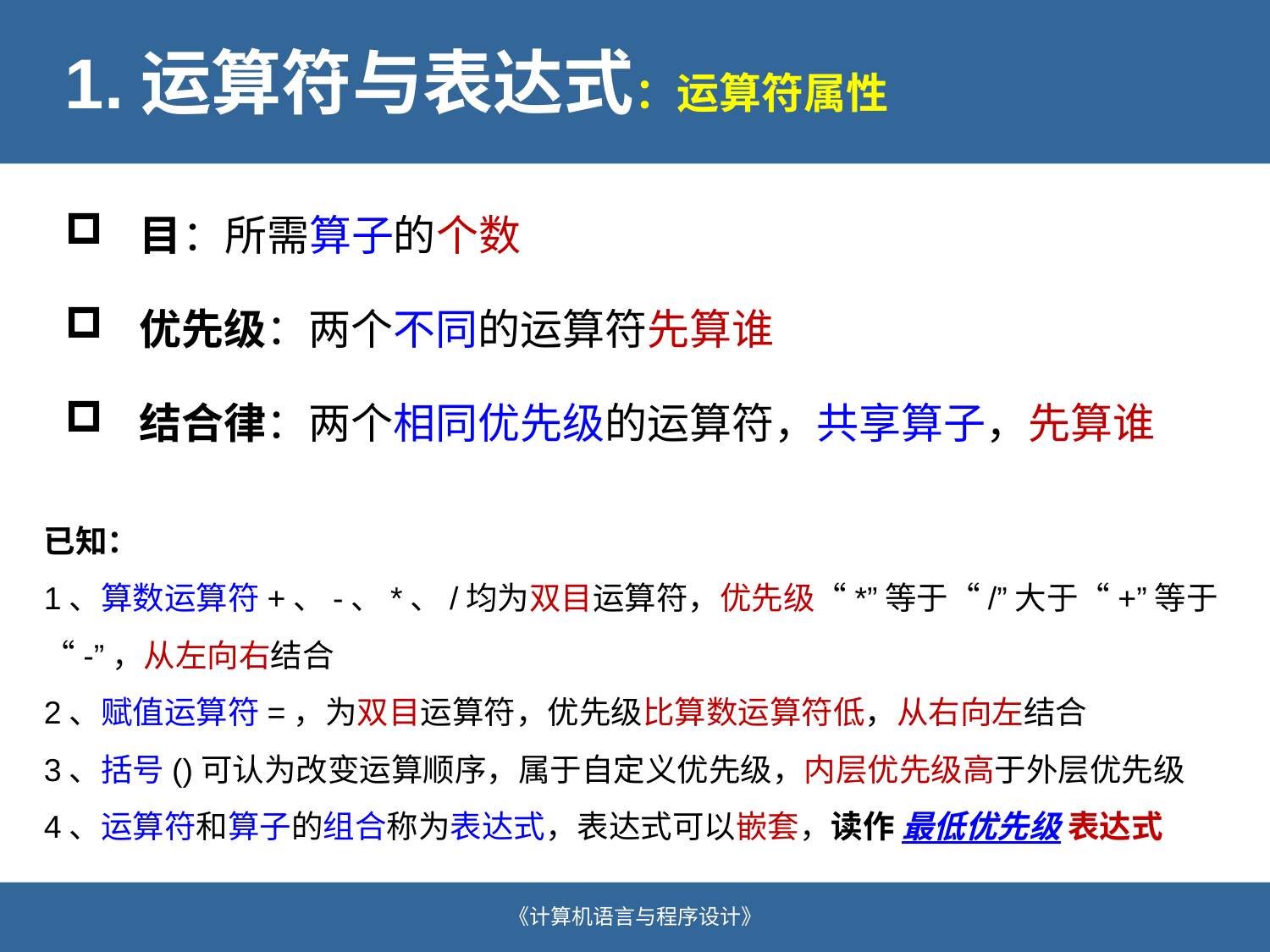

# 1.运算符与表达式：运算符属性
目：所需算子的个数
优先级：两个不同的运算符先算谁
结合律：两个相同优先级的运算符，共享算子，先算谁
已知：
1、算数运算符+、-、*、/均为双目运算符，优先级“*”等于“/”大于“+”等于“-”，从左向右结合
2、赋值运算符=，为双目运算符，优先级比算数运算符低，从右向左结合
3、括号()可认为改变运算顺序，属于自定义优先级，内层优先级高于外层优先级
4、运算符和算子的组合称为表达式，表达式可以嵌套，读作 最低优先级 表达式

《计算机语言与程序设计》
3